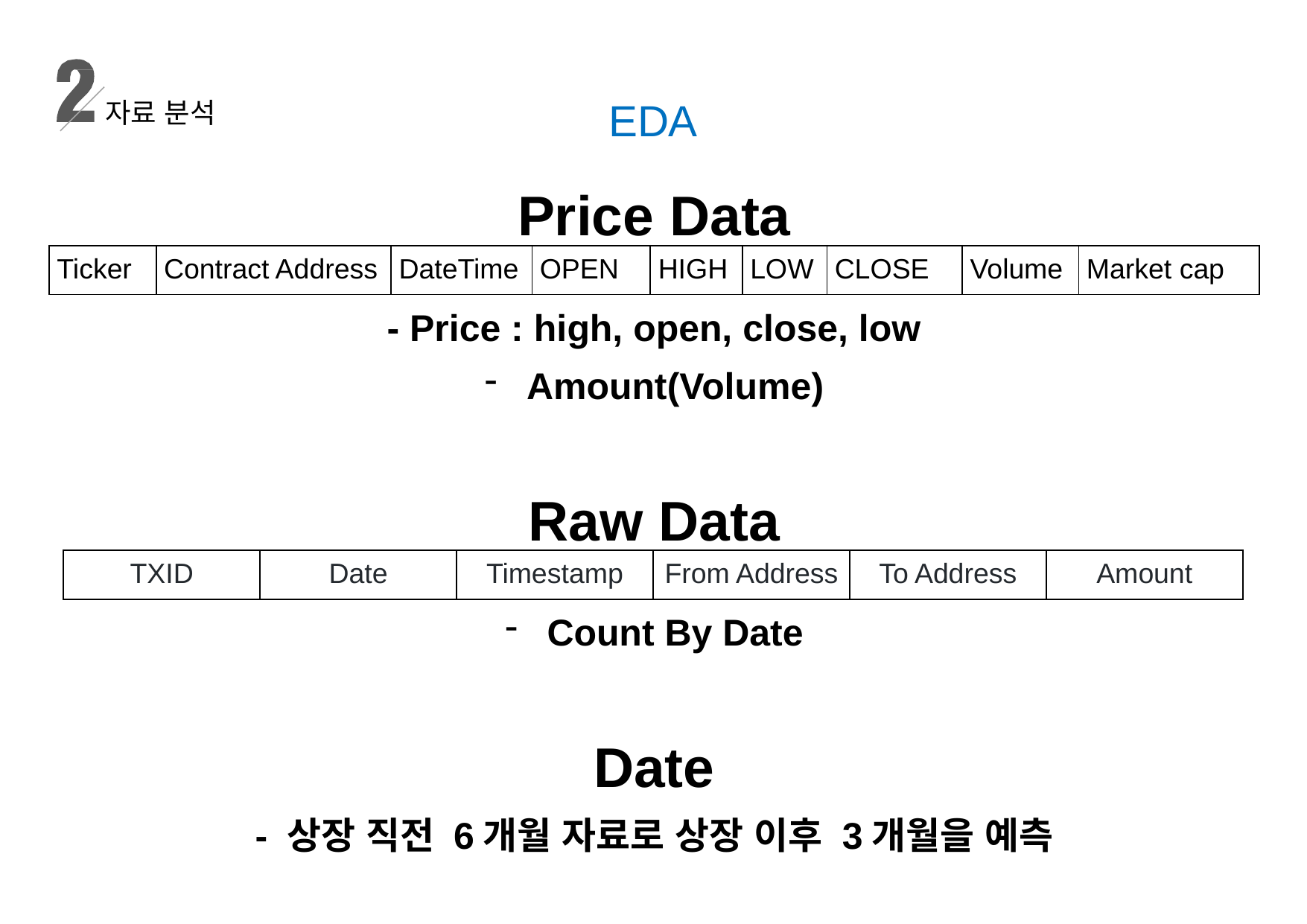

EDA
자료 분석
| Ticker | Contract Address | DateTime | OPEN | HIGH | LOW | CLOSE | Volume | Market cap |
| --- | --- | --- | --- | --- | --- | --- | --- | --- |
Price Data

- Price : high, open, close, low
Amount(Volume)

Raw Data

Count By Date

Date
- 상장 직전 6개월 자료로 상장 이후 3개월을 예측

| TXID | Date | Timestamp | From Address | To Address | Amount |
| --- | --- | --- | --- | --- | --- |